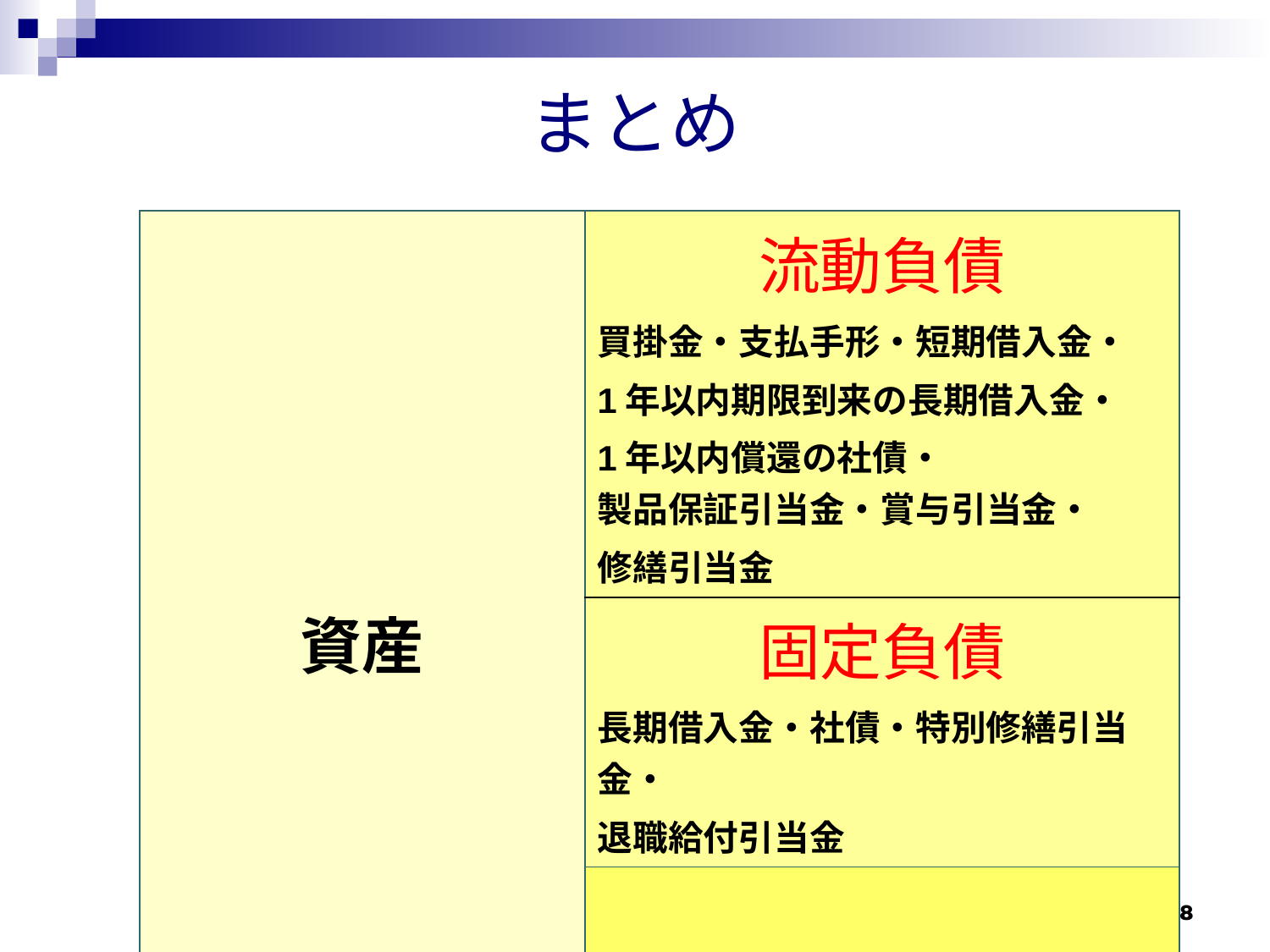

# まとめ
|  | 資産 | 流動負債 買掛金・支払手形・短期借入金・ 1年以内期限到来の長期借入金・ 1年以内償還の社債・ 製品保証引当金・賞与引当金・ 修繕引当金 |  |
| --- | --- | --- | --- |
|  |  | 固定負債 長期借入金・社債・特別修繕引当金・ 退職給付引当金 |  |
|  |  | 純資産 |  |
58